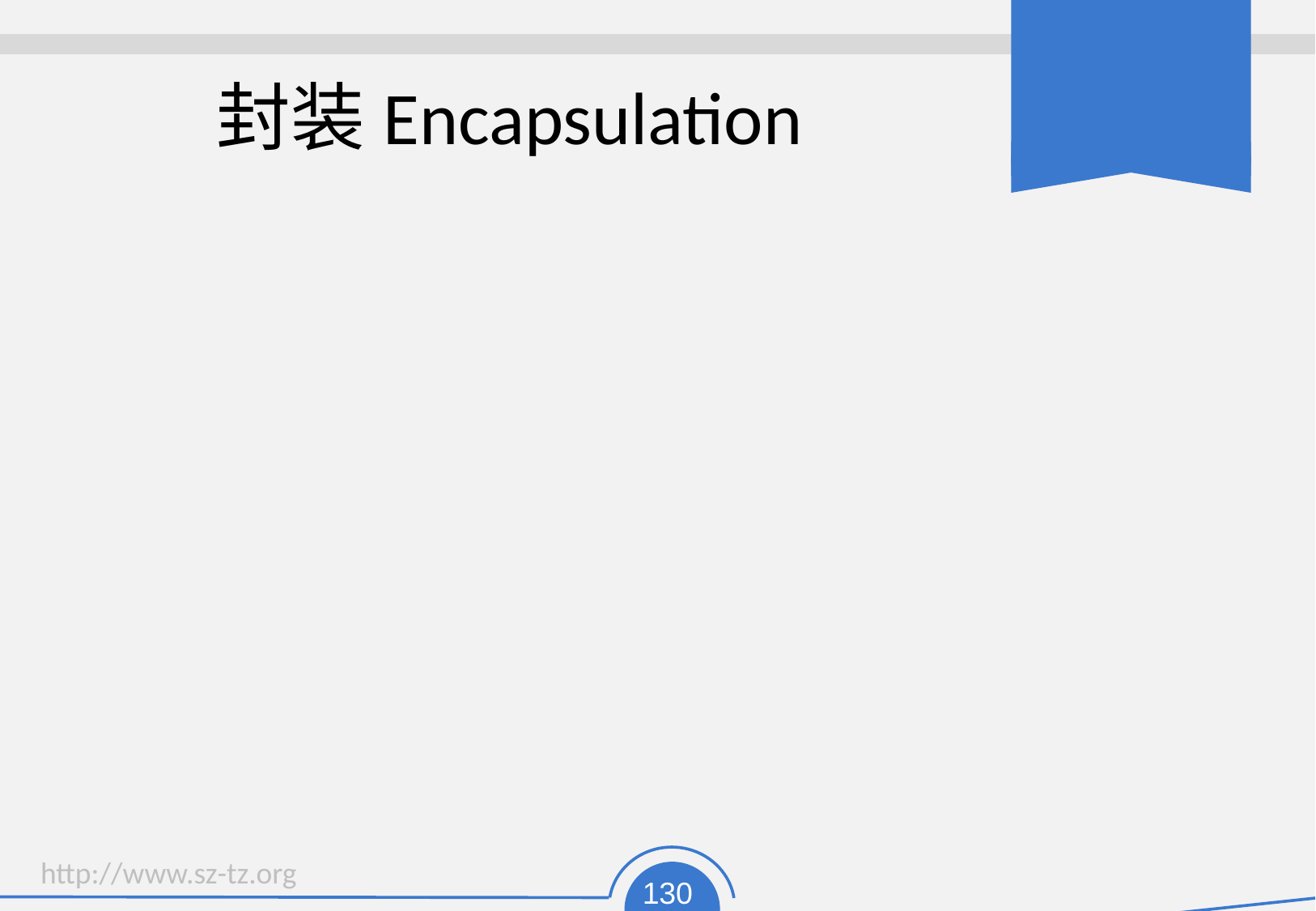

# 封装Encapsulation
封装:一个对象的不能直接访问另一个对象内部的成员,其它对象的也不能直接
     访问本类的私有成员.
       a. 把数据和行为结合在一个包中，并对对象的使用者隐藏数据的实现过程。
对象中的数据称为对象的实例字段(instance field), 操作数据的函数和过程称为
对象的方法(method)。一个特定对象就是类在实例字段上有着特定值的某个实例。

    b. 实现封装的关键在于绝不让方法直接访问其他类的实例字段。